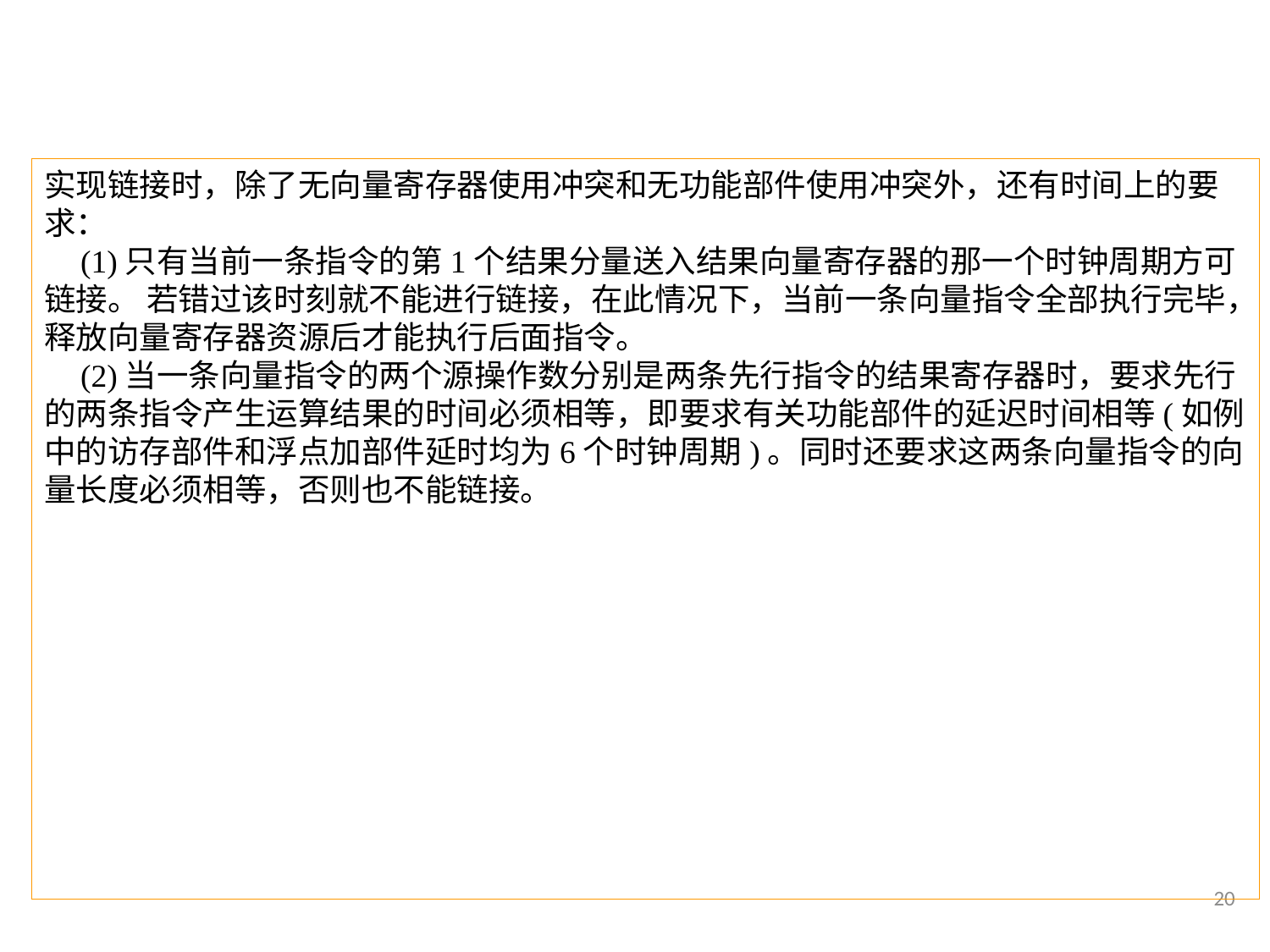

实现链接时，除了无向量寄存器使用冲突和无功能部件使用冲突外，还有时间上的要求：
    (1)只有当前一条指令的第1个结果分量送入结果向量寄存器的那一个时钟周期方可链接。 若错过该时刻就不能进行链接，在此情况下，当前一条向量指令全部执行完毕，释放向量寄存器资源后才能执行后面指令。
    (2)当一条向量指令的两个源操作数分别是两条先行指令的结果寄存器时，要求先行的两条指令产生运算结果的时间必须相等，即要求有关功能部件的延迟时间相等(如例中的访存部件和浮点加部件延时均为6个时钟周期)。同时还要求这两条向量指令的向量长度必须相等，否则也不能链接。
20